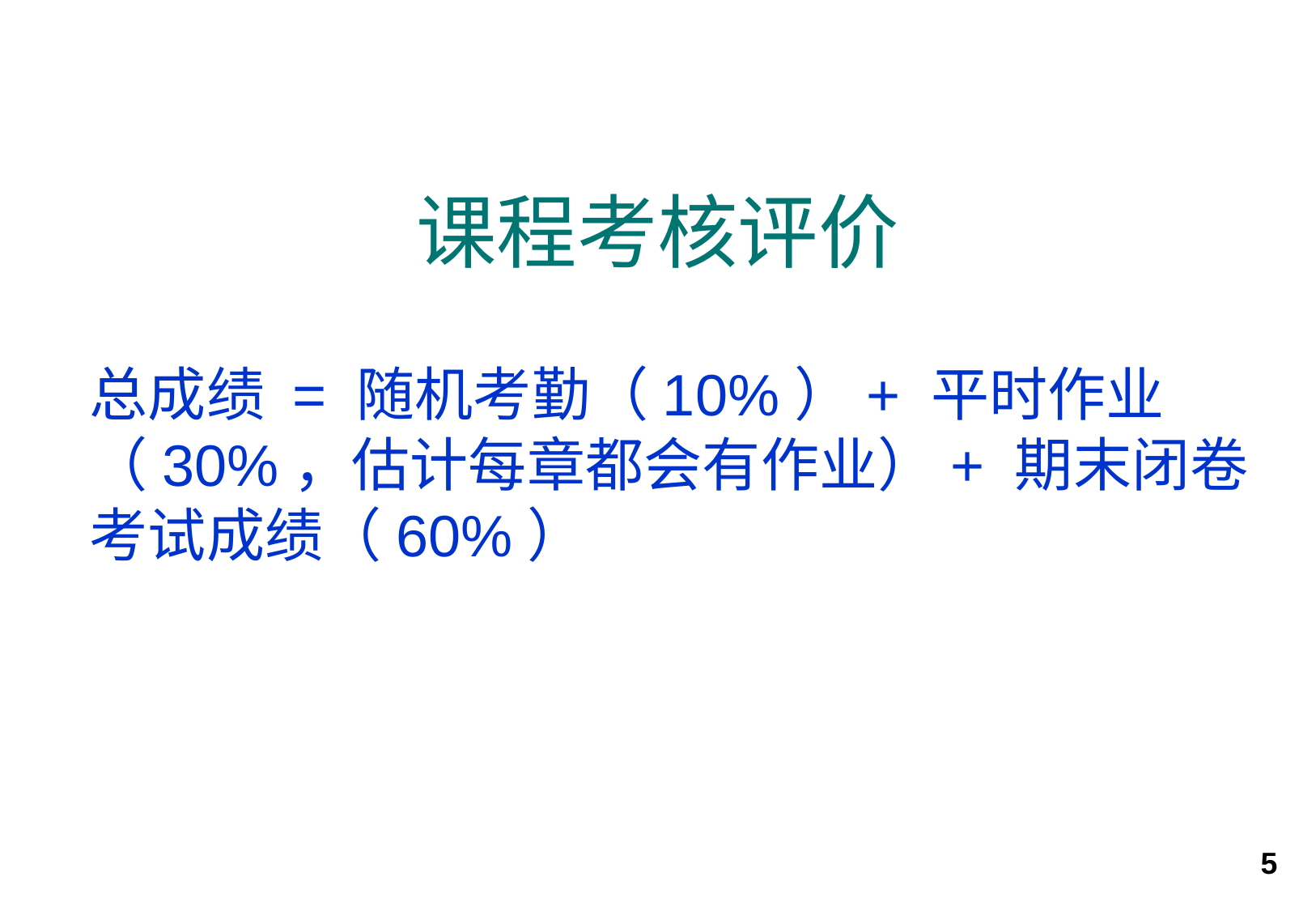

课程考核评价
总成绩 = 随机考勤（10%）+ 平时作业（30%，估计每章都会有作业）+ 期末闭卷考试成绩（60%）